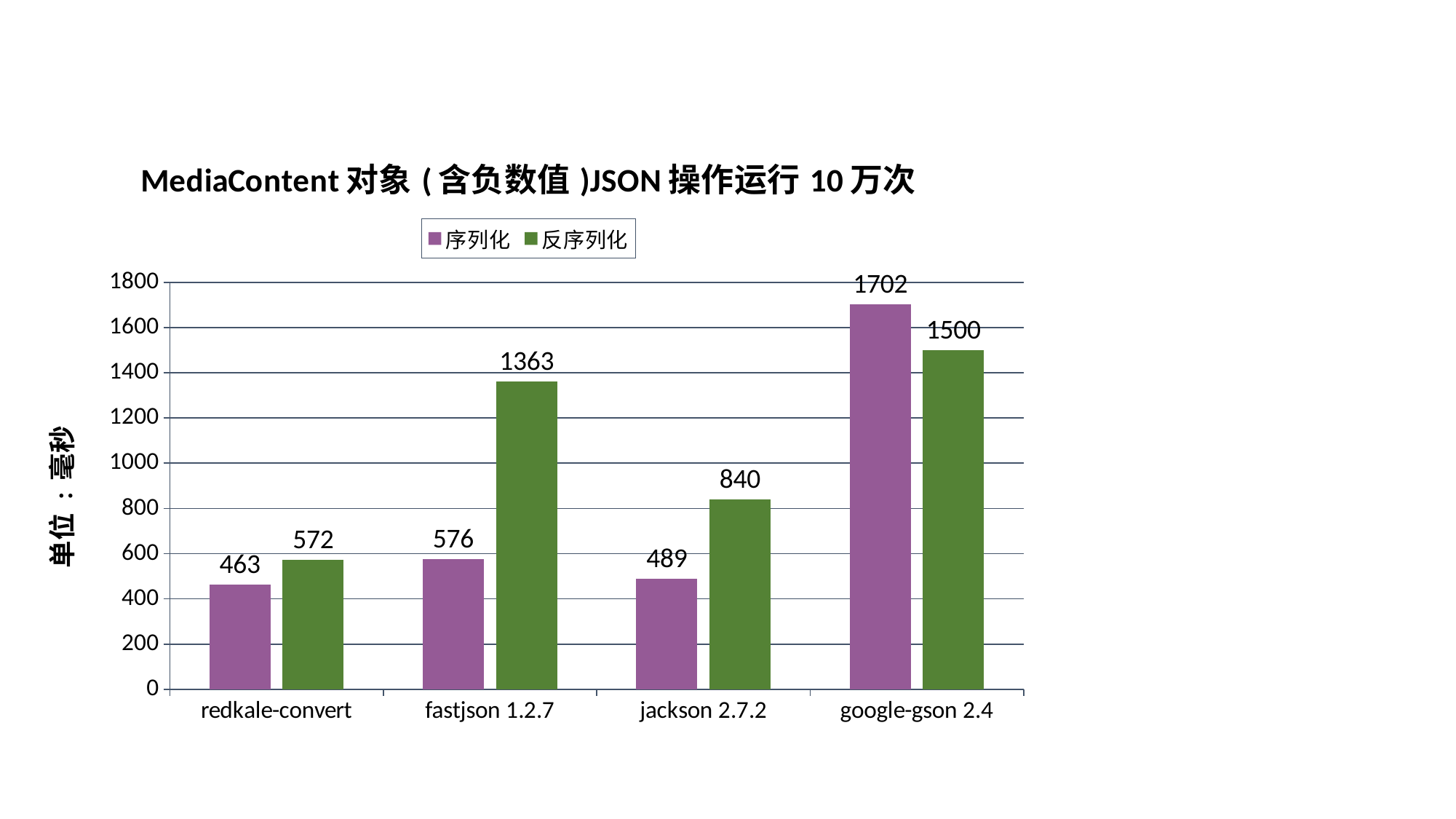

### Chart: MediaContent对象(含负数值)JSON操作运行10万次

| Category | 序列化 | 反序列化 |
|---|---|---|
| redkale-convert | 463.0 | 572.0 |
| fastjson 1.2.7 | 576.0 | 1363.0 |
| jackson 2.7.2 | 489.0 | 840.0 |
| google-gson 2.4 | 1702.0 | 1500.0 |